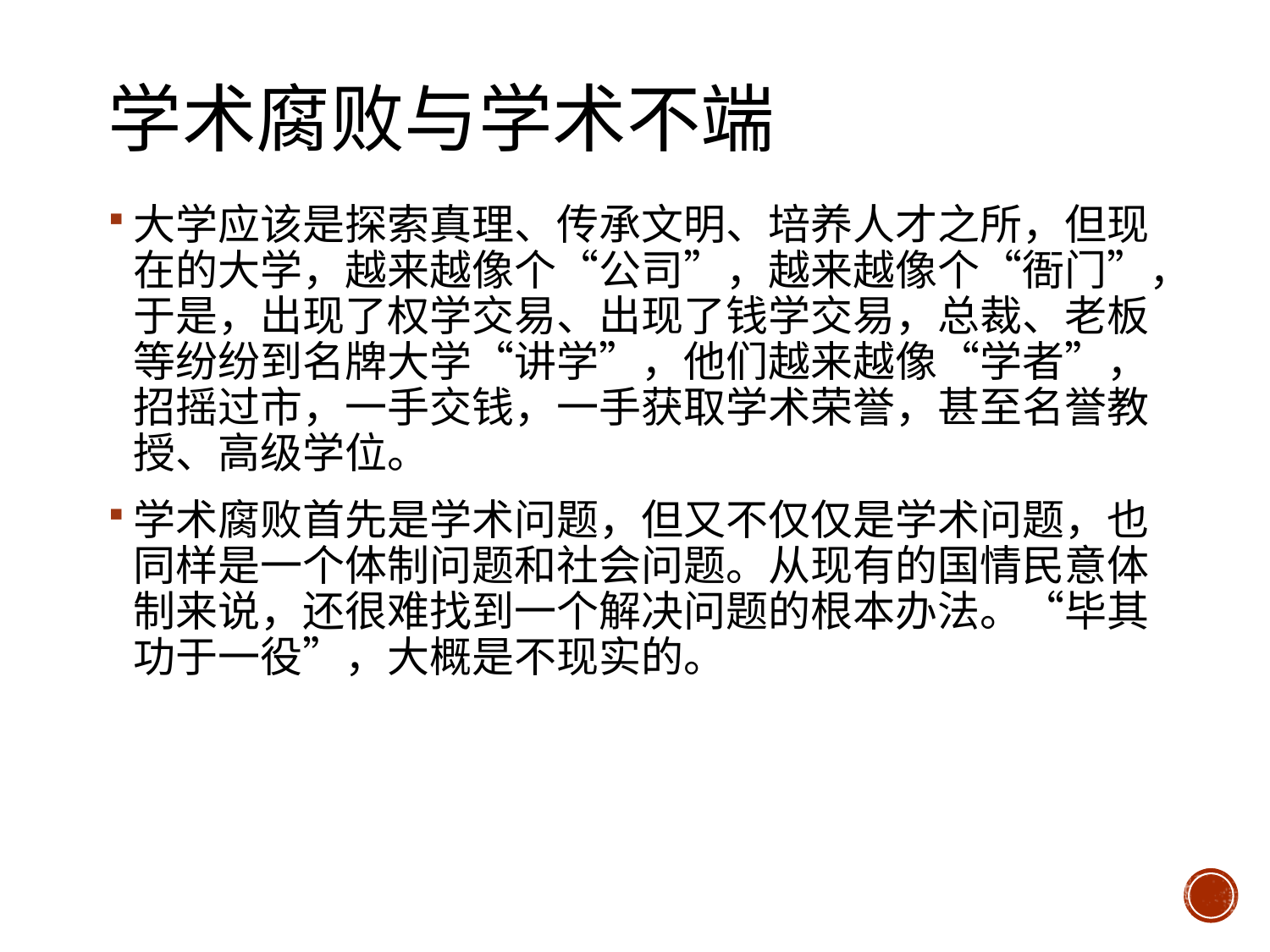

# 学术腐败与学术不端
大学应该是探索真理、传承文明、培养人才之所，但现在的大学，越来越像个“公司”，越来越像个“衙门”，于是，出现了权学交易、出现了钱学交易，总裁、老板等纷纷到名牌大学“讲学”，他们越来越像“学者”，招摇过市，一手交钱，一手获取学术荣誉，甚至名誉教授、高级学位。
学术腐败首先是学术问题，但又不仅仅是学术问题，也同样是一个体制问题和社会问题。从现有的国情民意体制来说，还很难找到一个解决问题的根本办法。“毕其功于一役”，大概是不现实的。